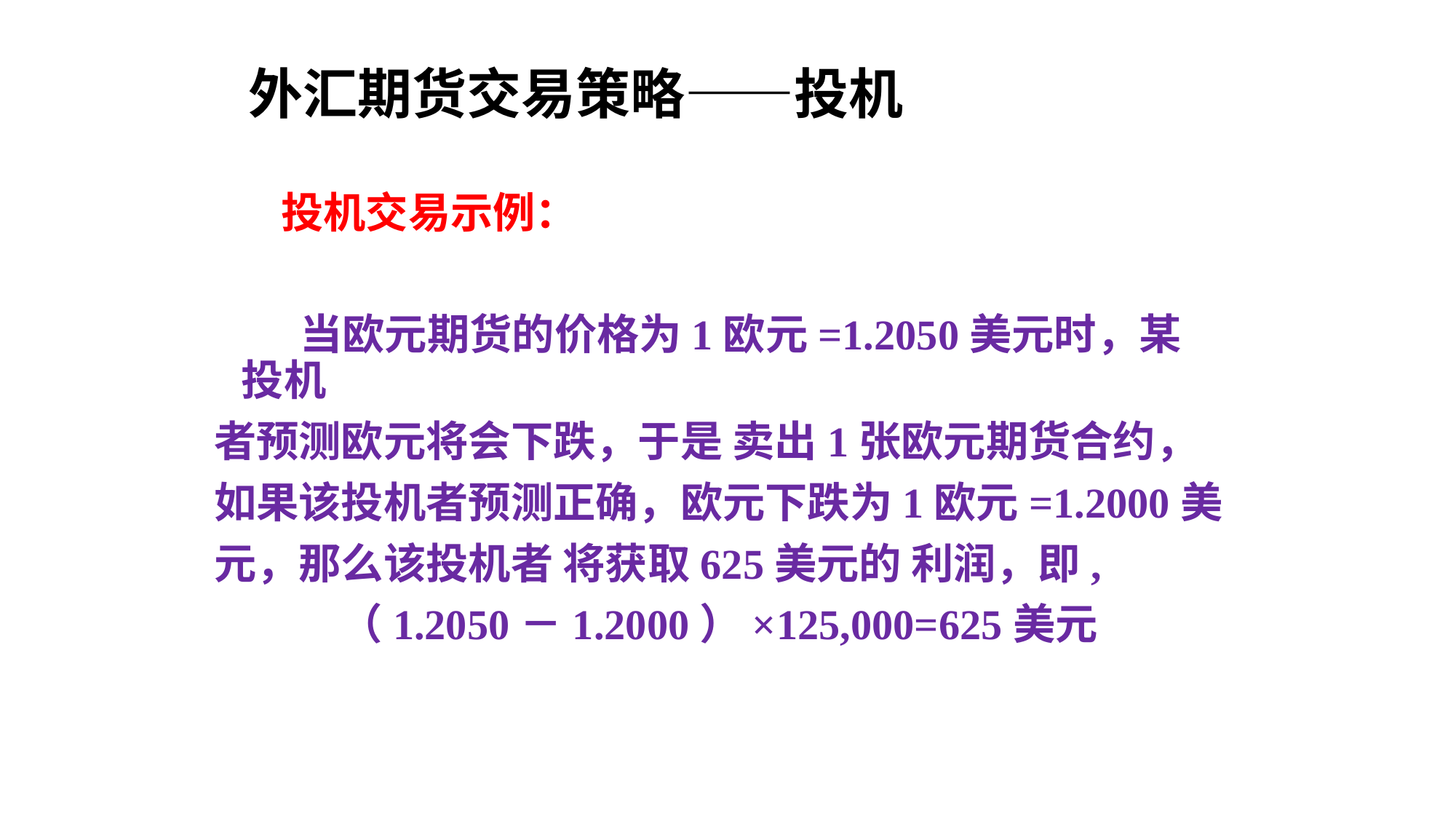

外汇期货交易策略——投机
      投机交易示例：

        当欧元期货的价格为1欧元=1.2050美元时，某投机
者预测欧元将会下跌，于是 卖出1张欧元期货合约，
如果该投机者预测正确，欧元下跌为1欧元=1.2000美
元，那么该投机者 将获取625美元的 利润，即,
（1.2050－1.2000）×125,000=625美元